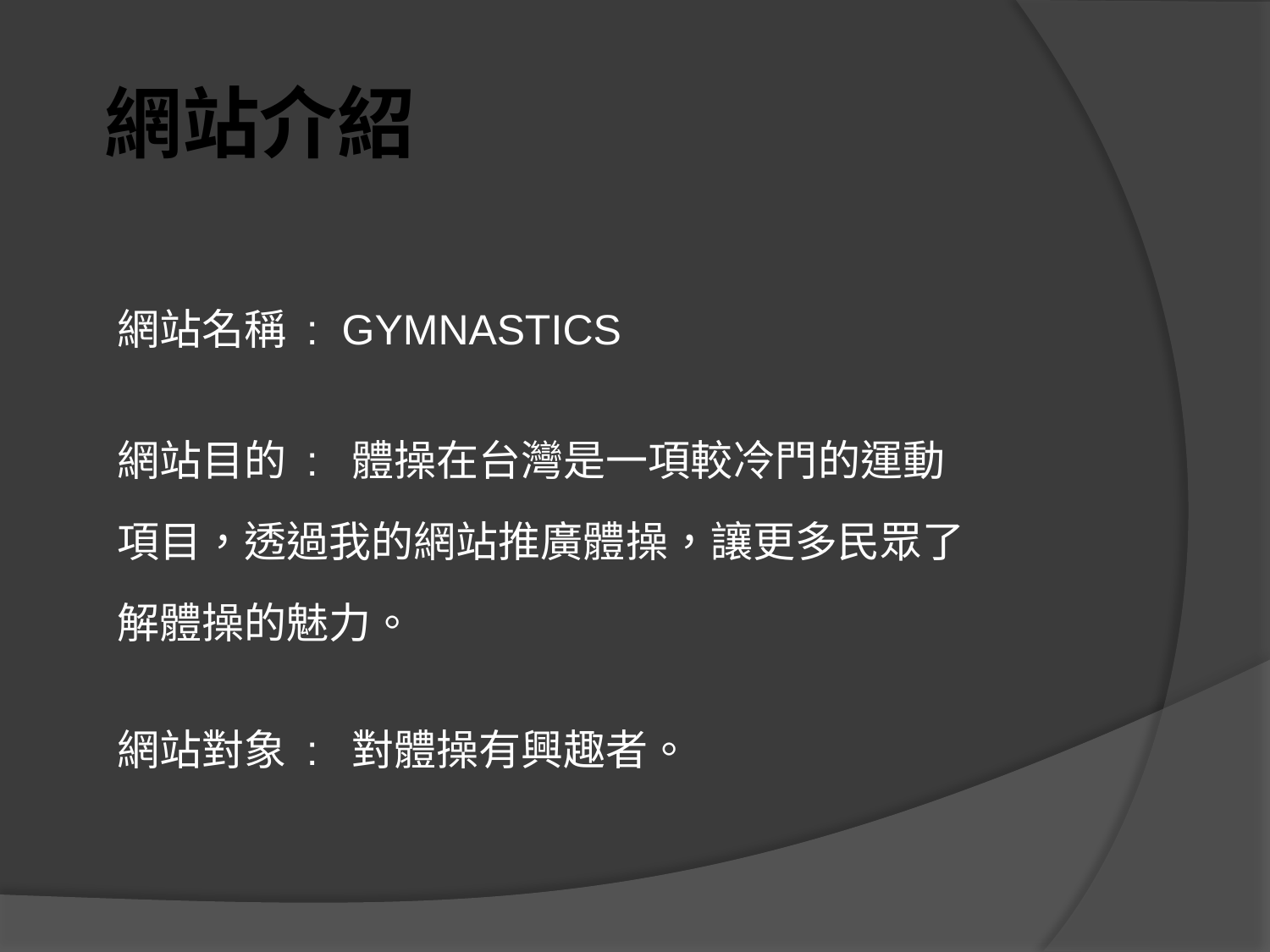

網站介紹
網站名稱 :  GYMNASTICS

網站目的 :  體操在台灣是一項較冷門的運動項目，透過我的網站推廣體操，讓更多民眾了解體操的魅力。

網站對象 :  對體操有興趣者。